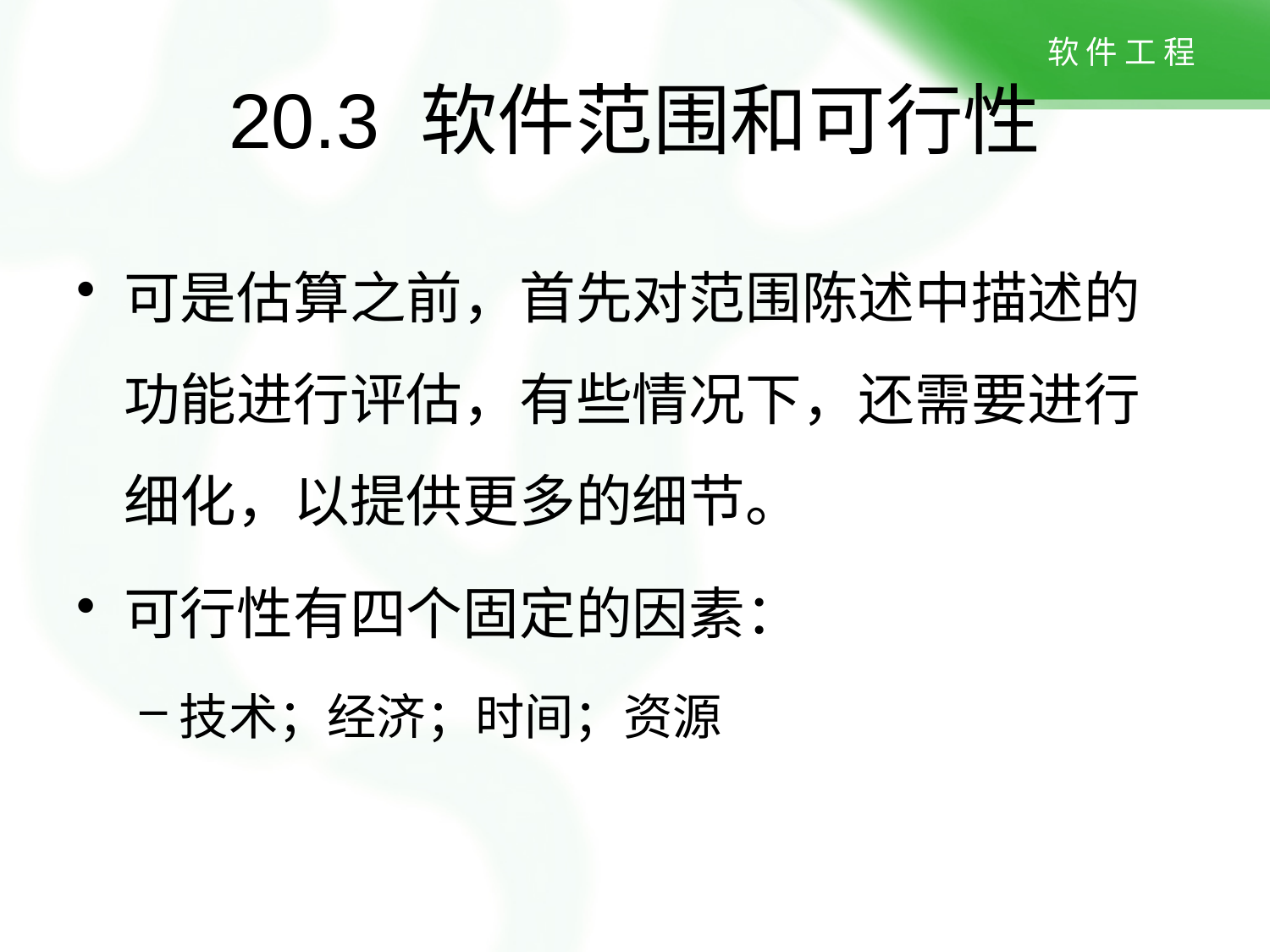

# 20.3 软件范围和可行性
可是估算之前，首先对范围陈述中描述的功能进行评估，有些情况下，还需要进行细化，以提供更多的细节。
可行性有四个固定的因素：
技术；经济；时间；资源